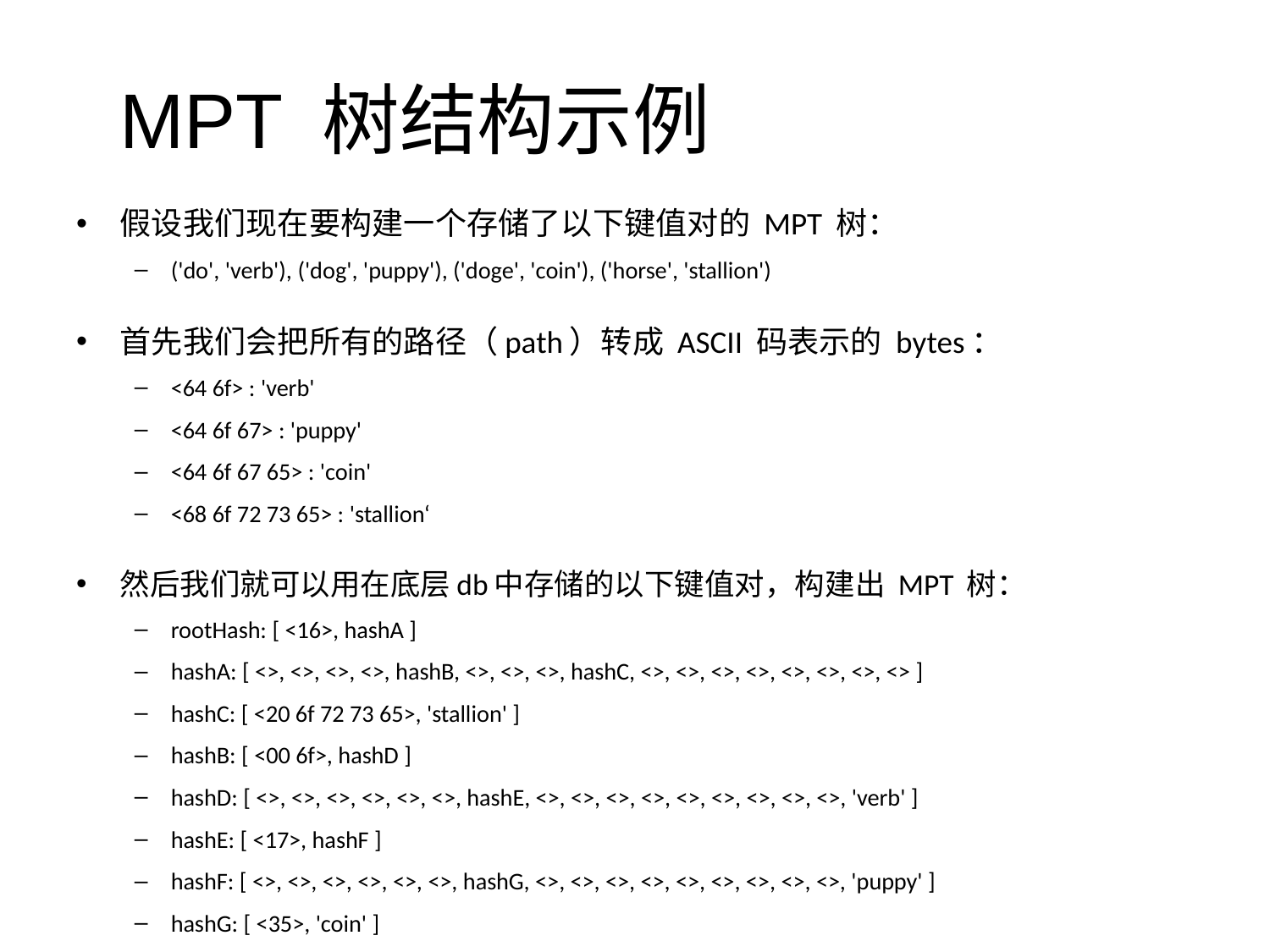

# MPT 树结构示例
假设我们现在要构建一个存储了以下键值对的 MPT 树：
('do', 'verb'), ('dog', 'puppy'), ('doge', 'coin'), ('horse', 'stallion')
首先我们会把所有的路径（path）转成 ASCII 码表示的 bytes：
<64 6f> : 'verb'
<64 6f 67> : 'puppy'
<64 6f 67 65> : 'coin'
<68 6f 72 73 65> : 'stallion‘
然后我们就可以用在底层db中存储的以下键值对，构建出 MPT 树：
rootHash: [ <16>, hashA ]
hashA: [ <>, <>, <>, <>, hashB, <>, <>, <>, hashC, <>, <>, <>, <>, <>, <>, <>, <> ]
hashC: [ <20 6f 72 73 65>, 'stallion' ]
hashB: [ <00 6f>, hashD ]
hashD: [ <>, <>, <>, <>, <>, <>, hashE, <>, <>, <>, <>, <>, <>, <>, <>, <>, 'verb' ]
hashE: [ <17>, hashF ]
hashF: [ <>, <>, <>, <>, <>, <>, hashG, <>, <>, <>, <>, <>, <>, <>, <>, <>, 'puppy' ]
hashG: [ <35>, 'coin' ]